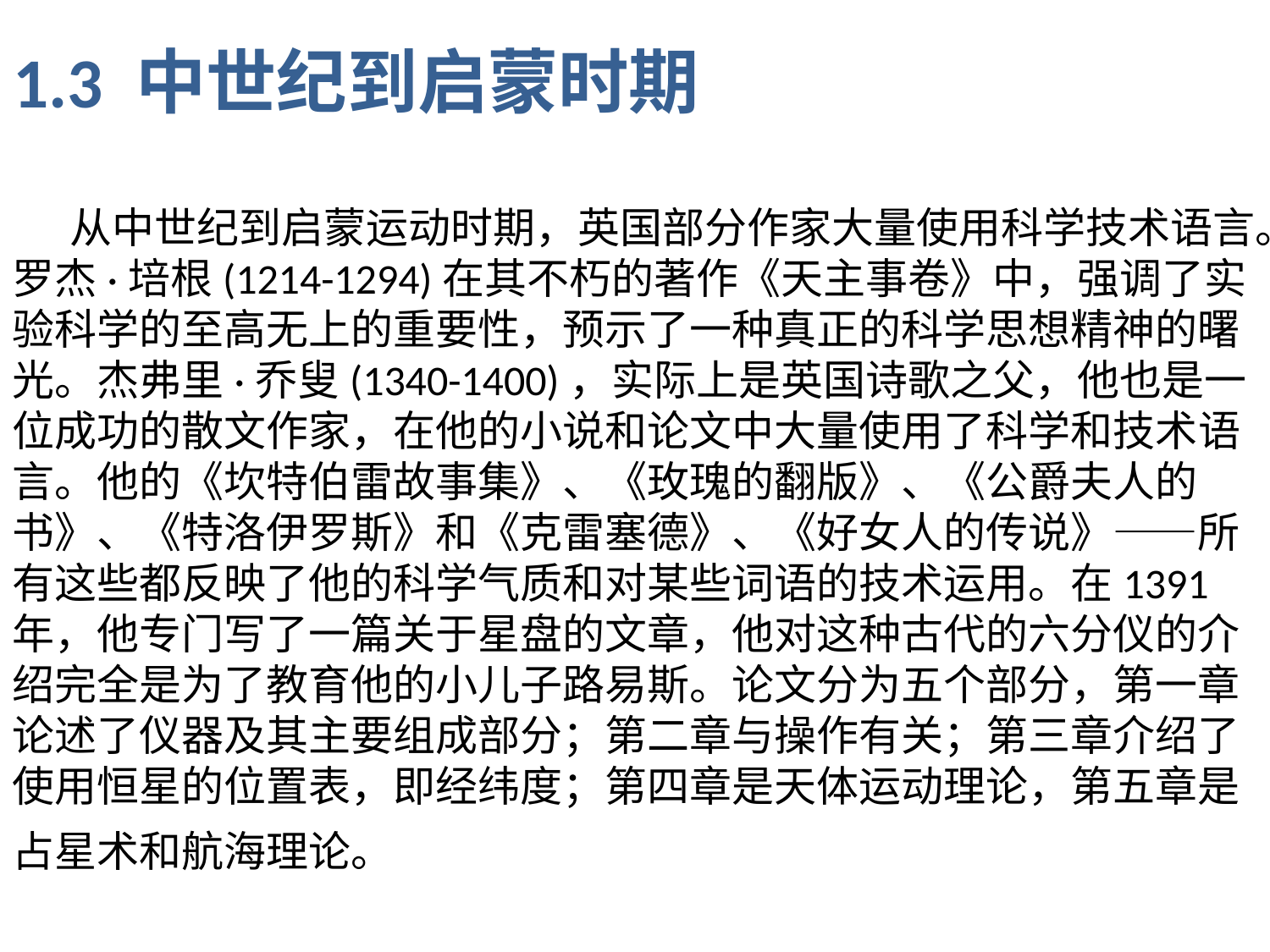

# 1.3 中世纪到启蒙时期
     从中世纪到启蒙运动时期，英国部分作家大量使用科学技术语言。罗杰·培根(1214-1294)在其不朽的著作《天主事卷》中，强调了实验科学的至高无上的重要性，预示了一种真正的科学思想精神的曙光。杰弗里·乔叟(1340-1400)，实际上是英国诗歌之父，他也是一位成功的散文作家，在他的小说和论文中大量使用了科学和技术语言。他的《坎特伯雷故事集》、《玫瑰的翻版》、《公爵夫人的书》、《特洛伊罗斯》和《克雷塞德》、《好女人的传说》——所有这些都反映了他的科学气质和对某些词语的技术运用。在1391年，他专门写了一篇关于星盘的文章，他对这种古代的六分仪的介绍完全是为了教育他的小儿子路易斯。论文分为五个部分，第一章论述了仪器及其主要组成部分；第二章与操作有关；第三章介绍了使用恒星的位置表，即经纬度；第四章是天体运动理论，第五章是占星术和航海理论。